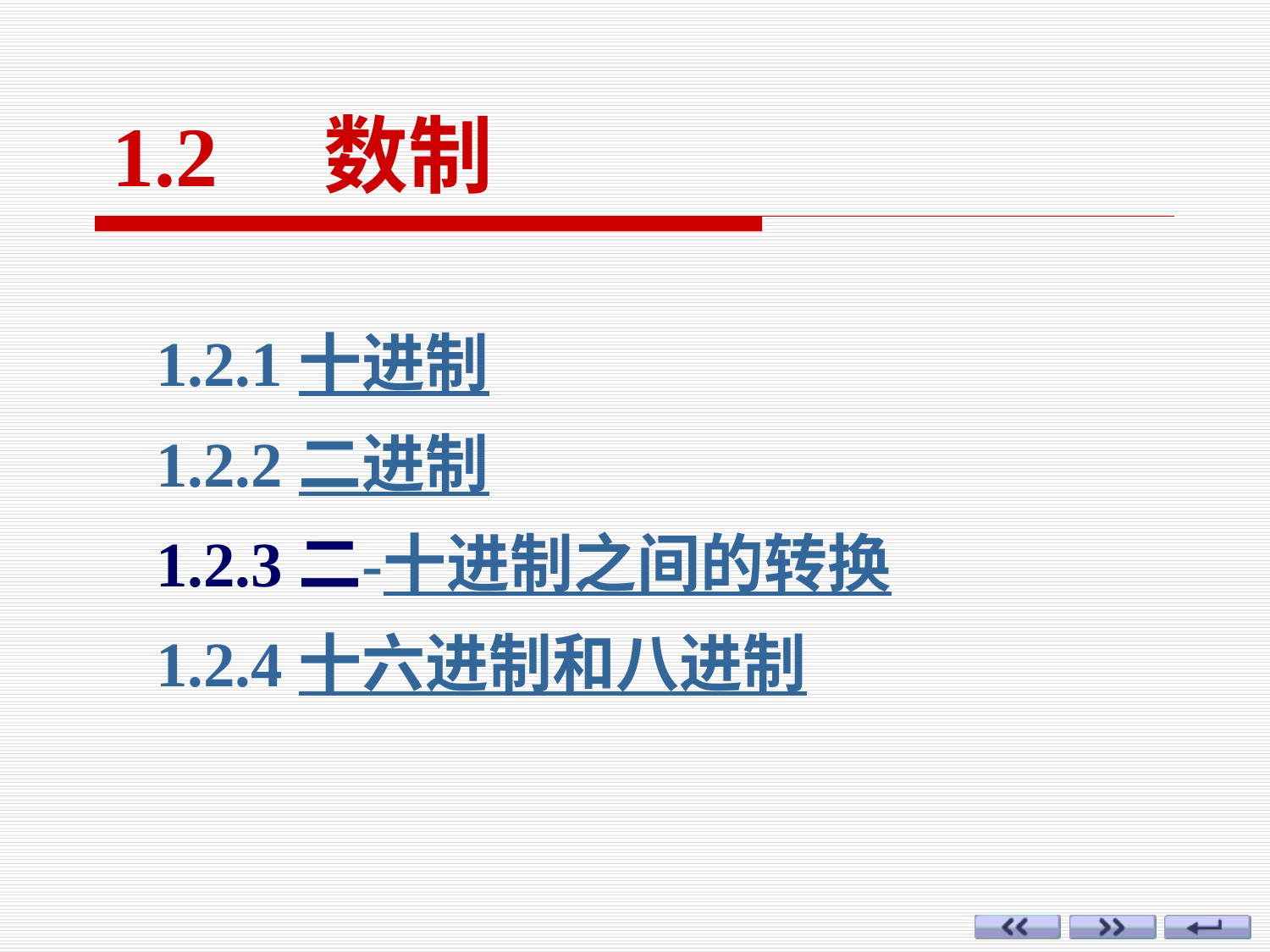

1.2　数制
　1.2.1 十进制
　1.2.2 二进制
　1.2.3 二-十进制之间的转换
　1.2.4 十六进制和八进制